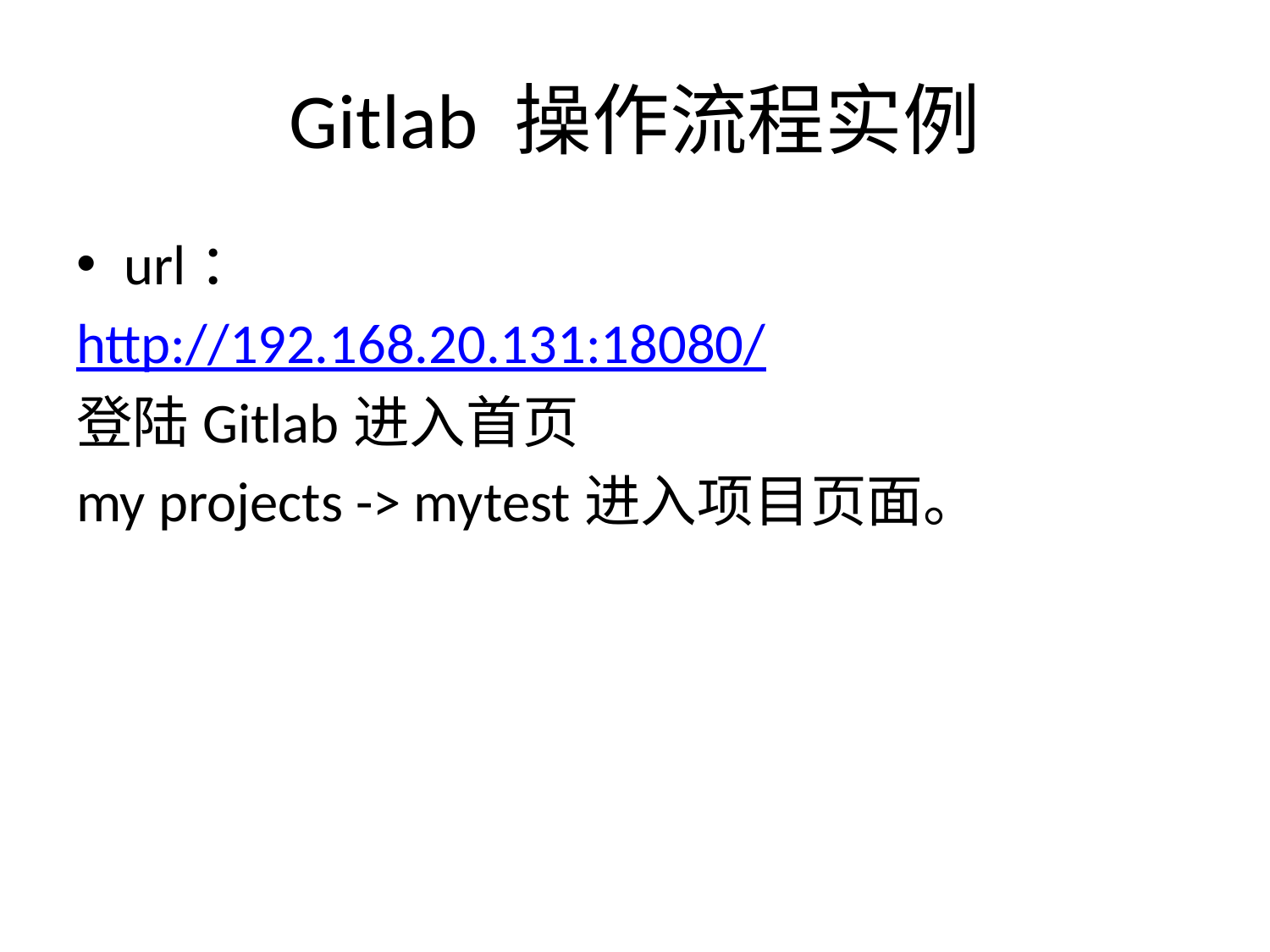

# Gitlab 操作流程实例
url：
http://192.168.20.131:18080/
登陆Gitlab进入首页
my projects -> mytest进入项目页面。